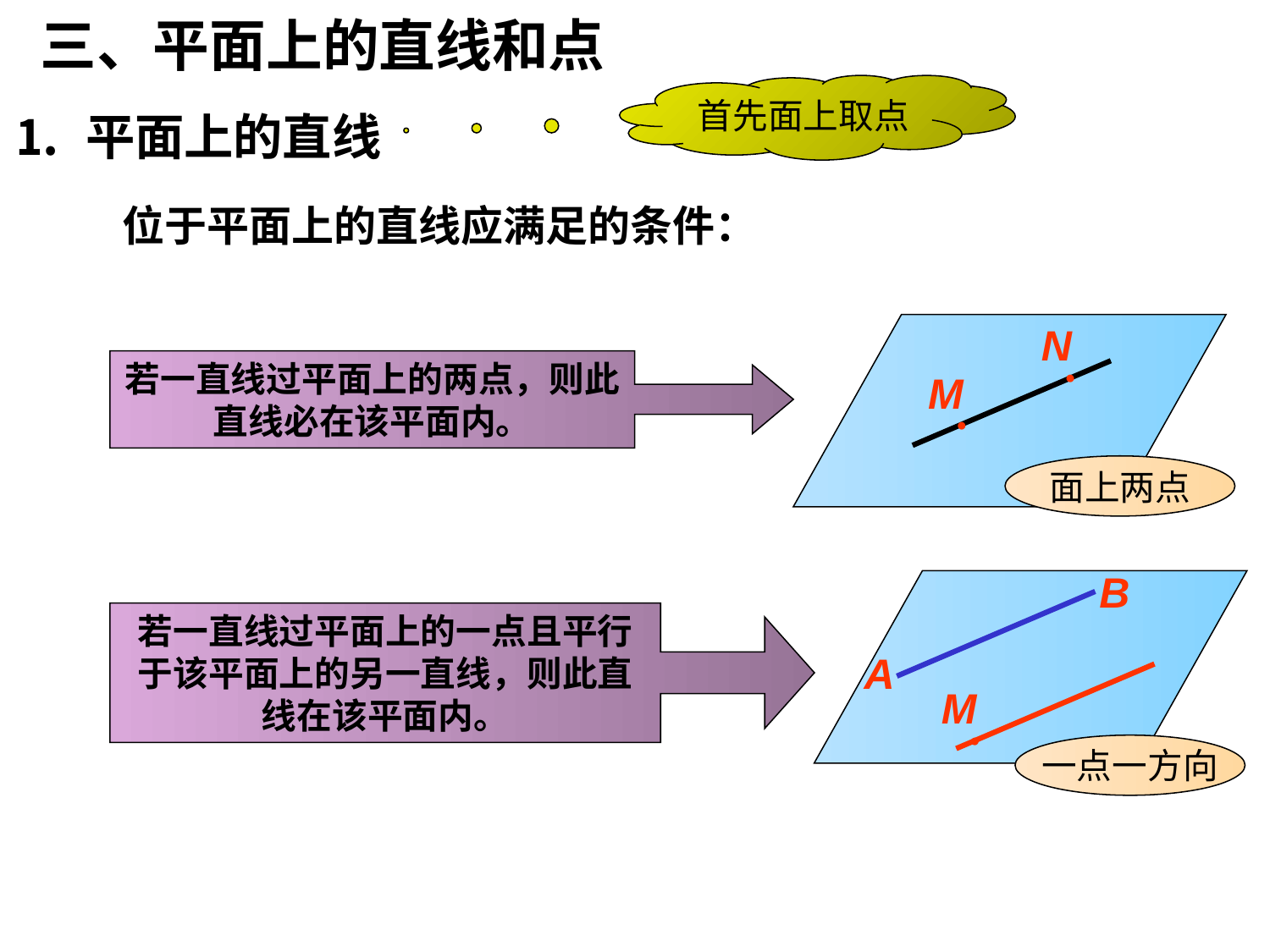

三、平面上的直线和点
首先面上取点
⒈ 平面上的直线
位于平面上的直线应满足的条件：
N

●
M

●
若一直线过平面上的两点，则此直线必在该平面内。
面上两点
B

A

M
●
若一直线过平面上的一点且平行于该平面上的另一直线，则此直线在该平面内。
一点一方向